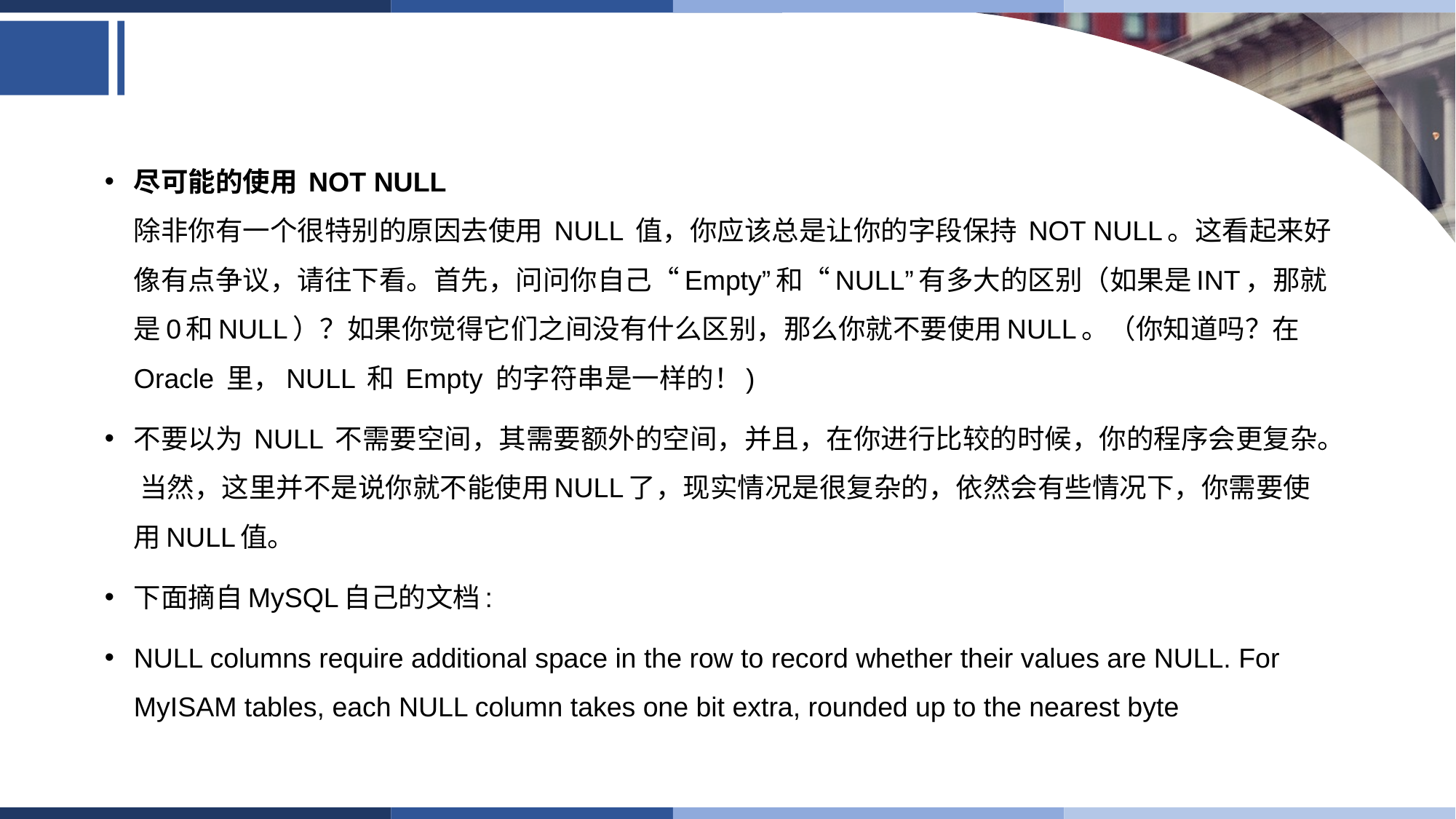

#
尽可能的使用 NOT NULL
除非你有一个很特别的原因去使用 NULL 值，你应该总是让你的字段保持 NOT NULL。这看起来好像有点争议，请往下看。首先，问问你自己“Empty”和“NULL”有多大的区别（如果是INT，那就是0和NULL）？如果你觉得它们之间没有什么区别，那么你就不要使用NULL。（你知道吗？在 Oracle 里，NULL 和 Empty 的字符串是一样的！)
不要以为 NULL 不需要空间，其需要额外的空间，并且，在你进行比较的时候，你的程序会更复杂。 当然，这里并不是说你就不能使用NULL了，现实情况是很复杂的，依然会有些情况下，你需要使用NULL值。
下面摘自MySQL自己的文档:
NULL columns require additional space in the row to record whether their values are NULL. For MyISAM tables, each NULL column takes one bit extra, rounded up to the nearest byte